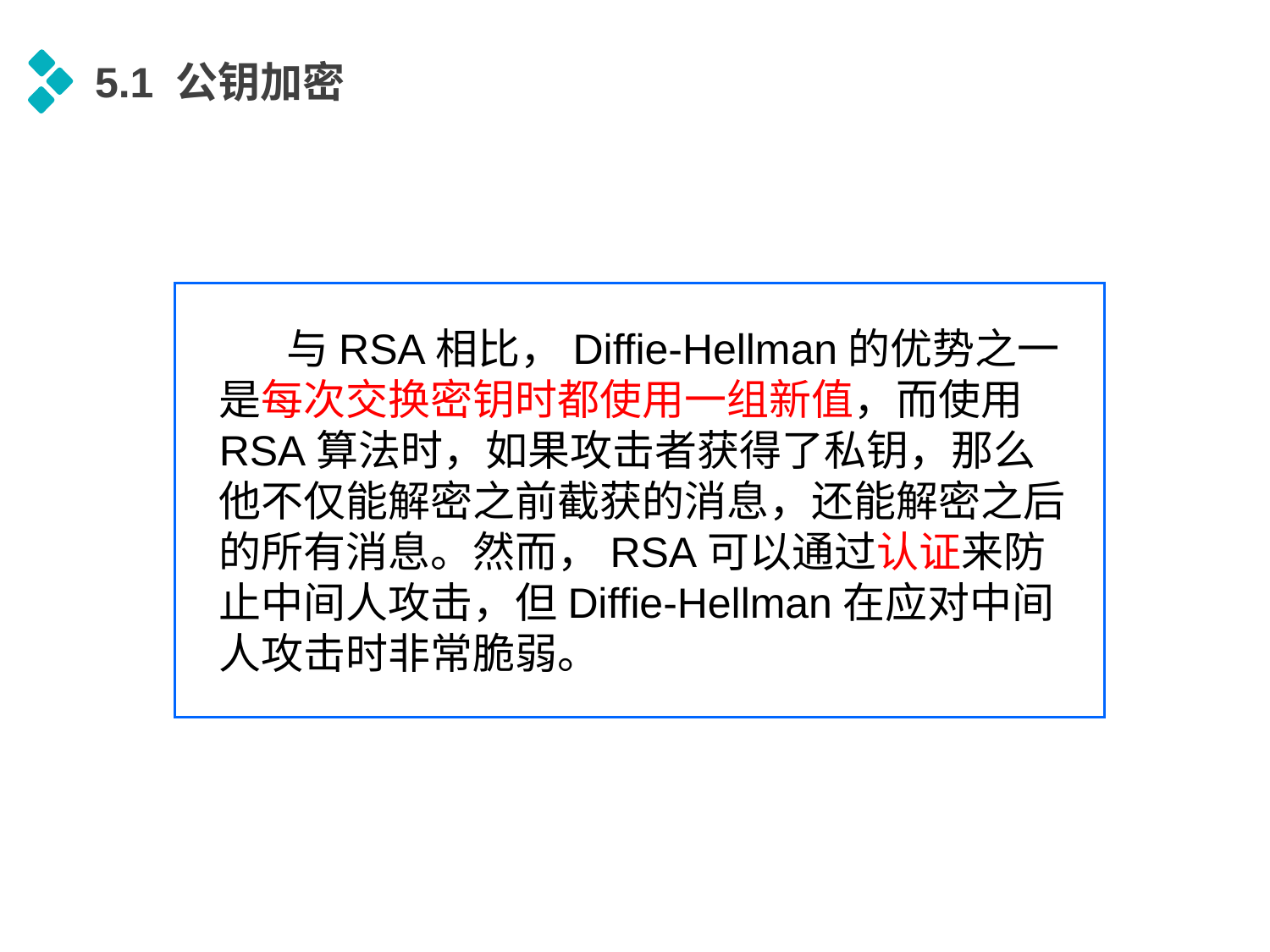

5.1 公钥加密

      与RSA相比，Diffie-Hellman的优势之一是每次交换密钥时都使用一组新值，而使用RSA算法时，如果攻击者获得了私钥，那么他不仅能解密之前截获的消息，还能解密之后的所有消息。然而，RSA可以通过认证来防止中间人攻击，但Diffie-Hellman在应对中间人攻击时非常脆弱。